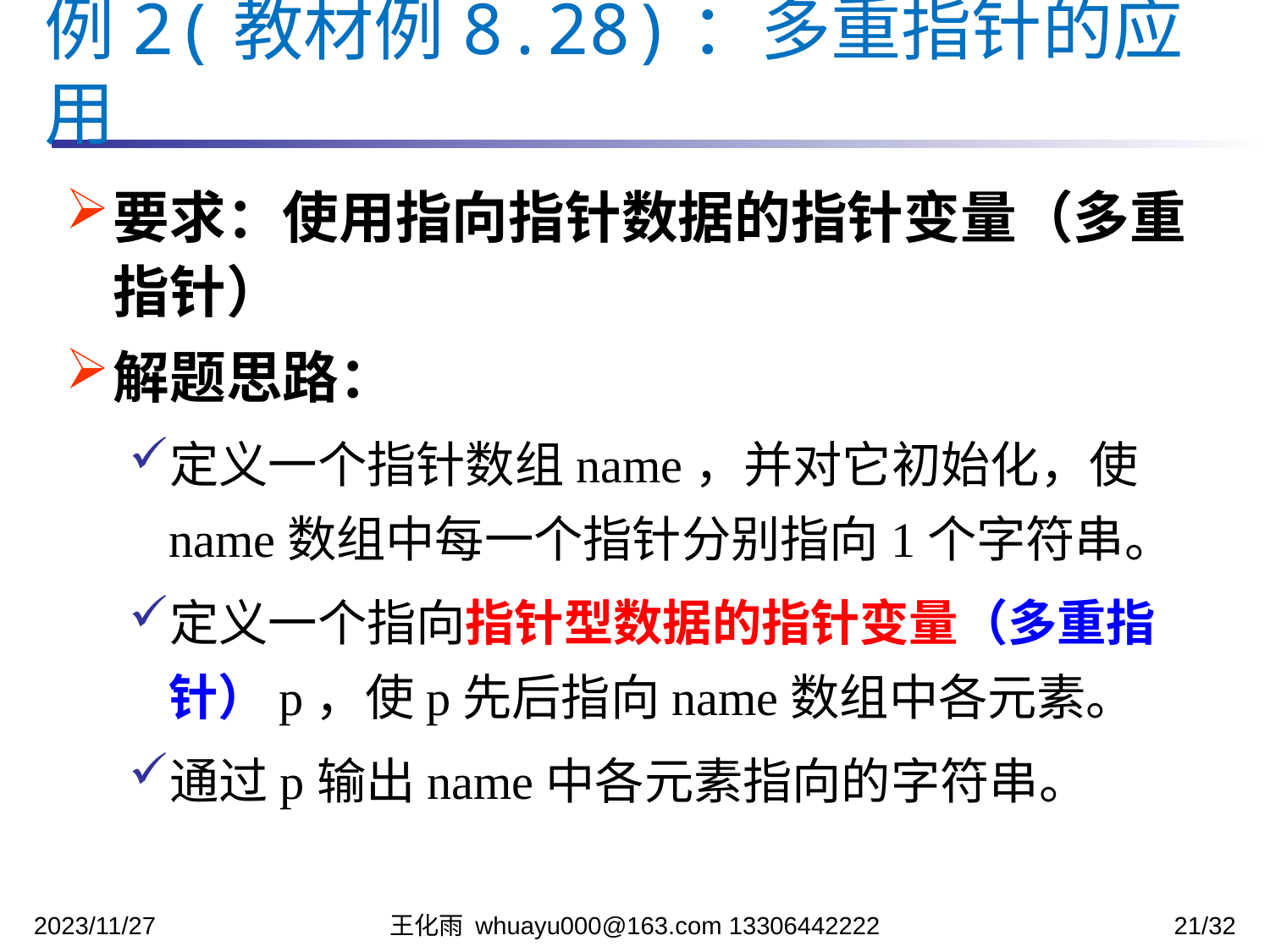

例2(教材例8.28)：多重指针的应用
要求：使用指向指针数据的指针变量（多重指针）
解题思路：
定义一个指针数组name，并对它初始化，使name数组中每一个指针分别指向1个字符串。
定义一个指向指针型数据的指针变量（多重指针）p，使p先后指向name数组中各元素。
通过p输出name中各元素指向的字符串。

2023/11/27
王化雨 whuayu000@163.com 13306442222
21/32